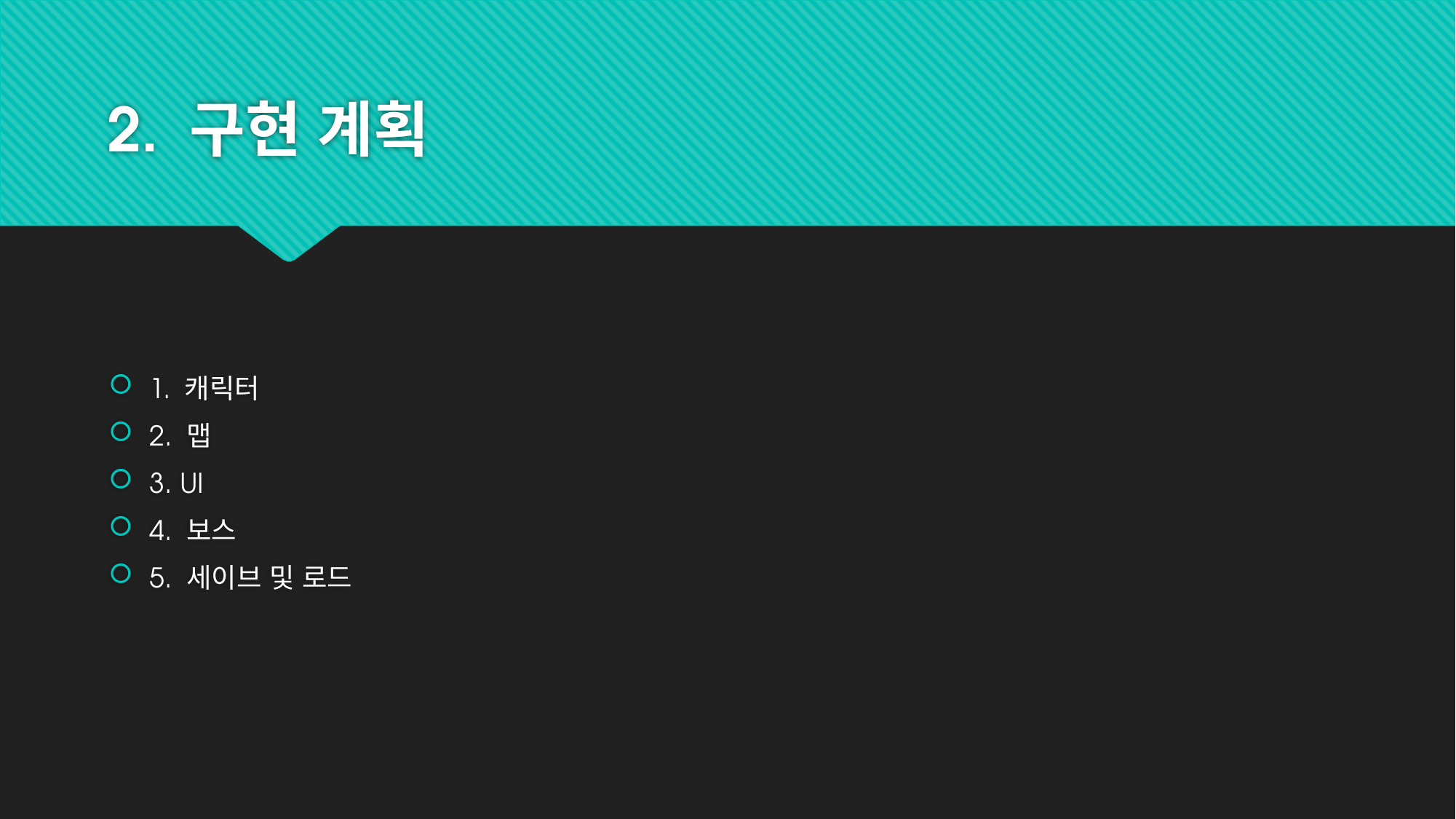

# 2. 구현 계획
1. 캐릭터
2. 맵
3. UI
4. 보스
5. 세이브 및 로드